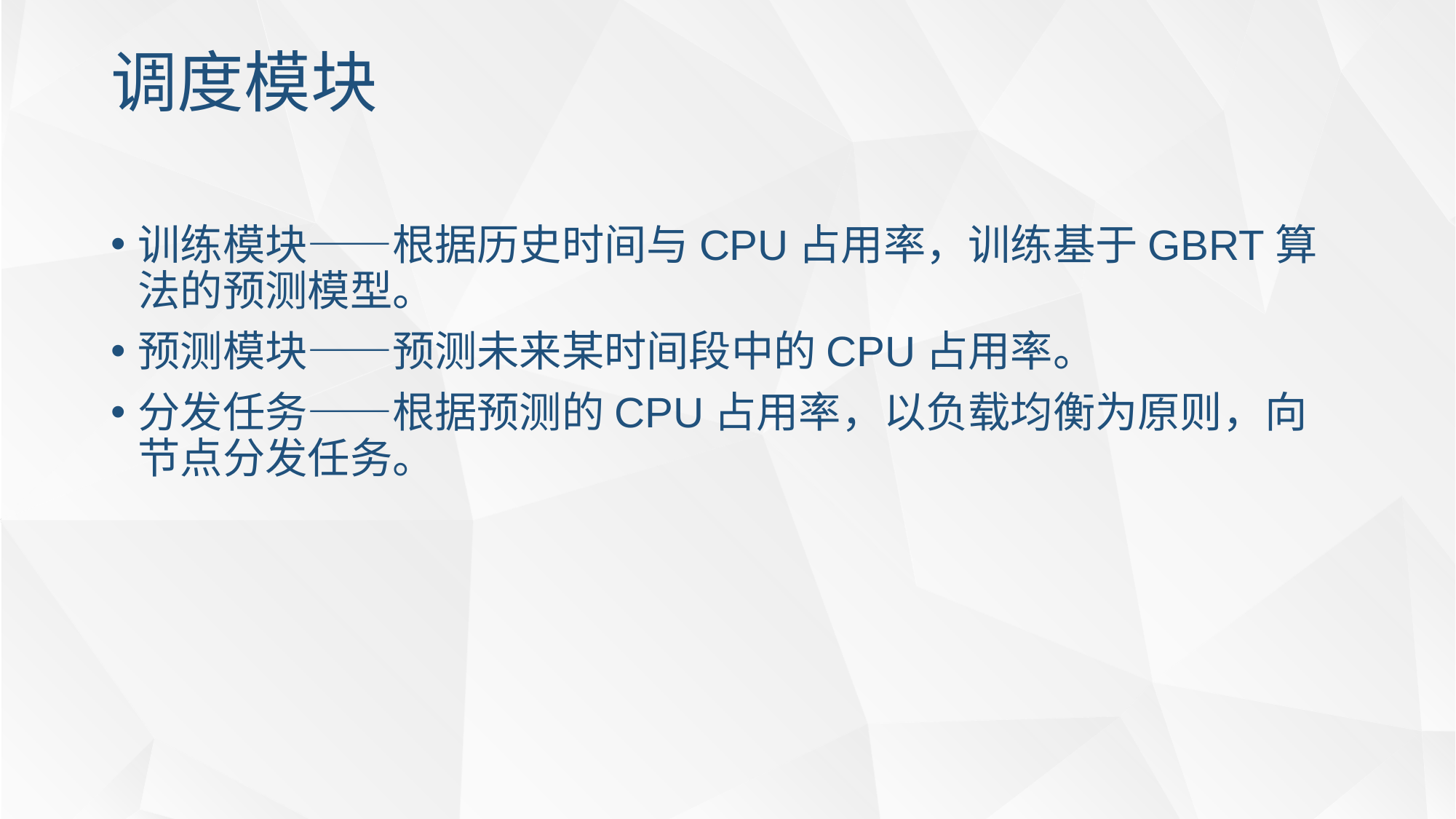

# 调度模块
训练模块——根据历史时间与CPU占用率，训练基于GBRT算法的预测模型。
预测模块——预测未来某时间段中的CPU占用率。
分发任务——根据预测的CPU占用率，以负载均衡为原则，向节点分发任务。